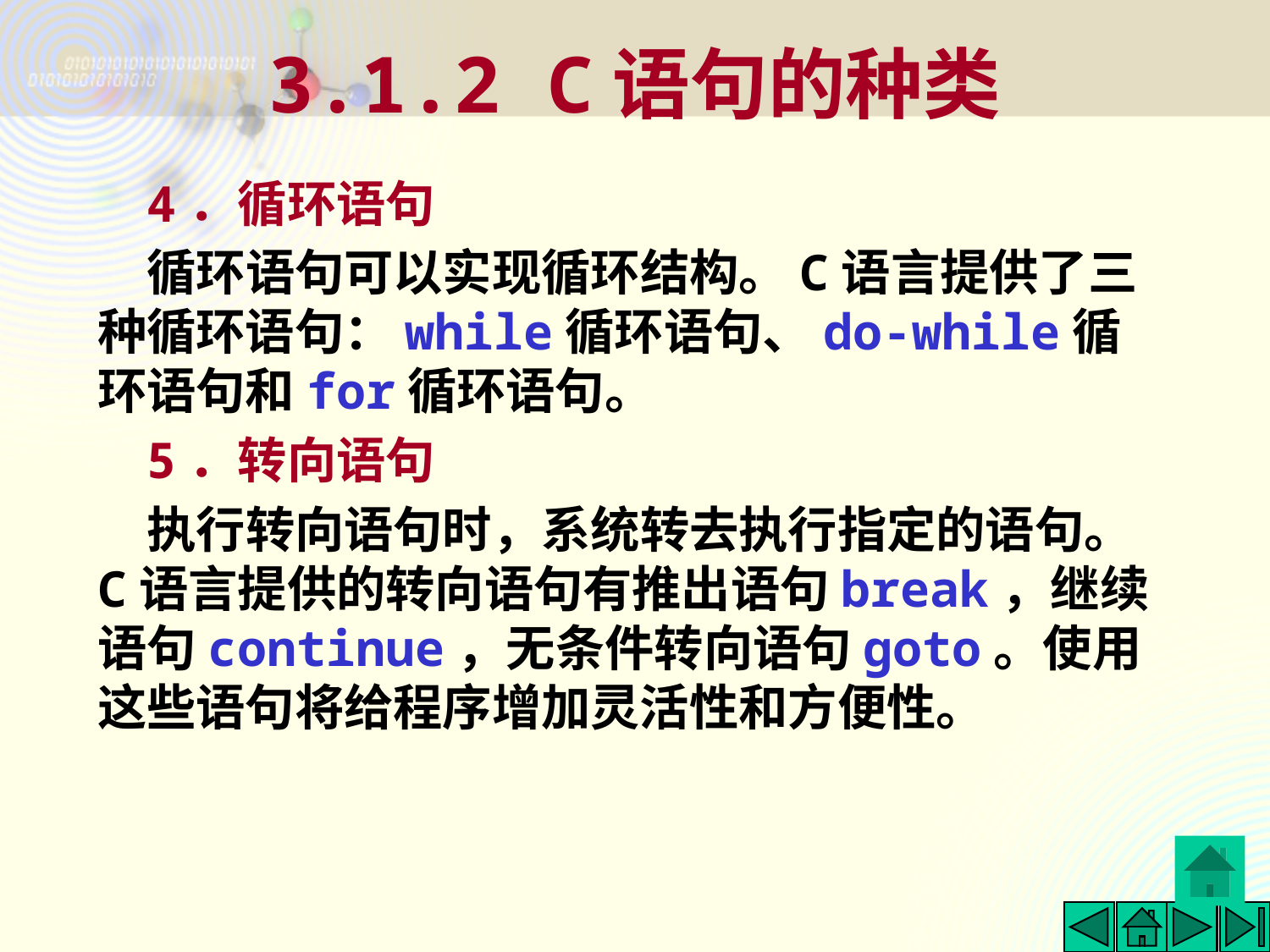

# 3.1.2 C语句的种类
4．循环语句
循环语句可以实现循环结构。C语言提供了三种循环语句：while循环语句、do-while循环语句和for循环语句。
5．转向语句
执行转向语句时，系统转去执行指定的语句。C语言提供的转向语句有推出语句break，继续语句continue，无条件转向语句goto。使用这些语句将给程序增加灵活性和方便性。